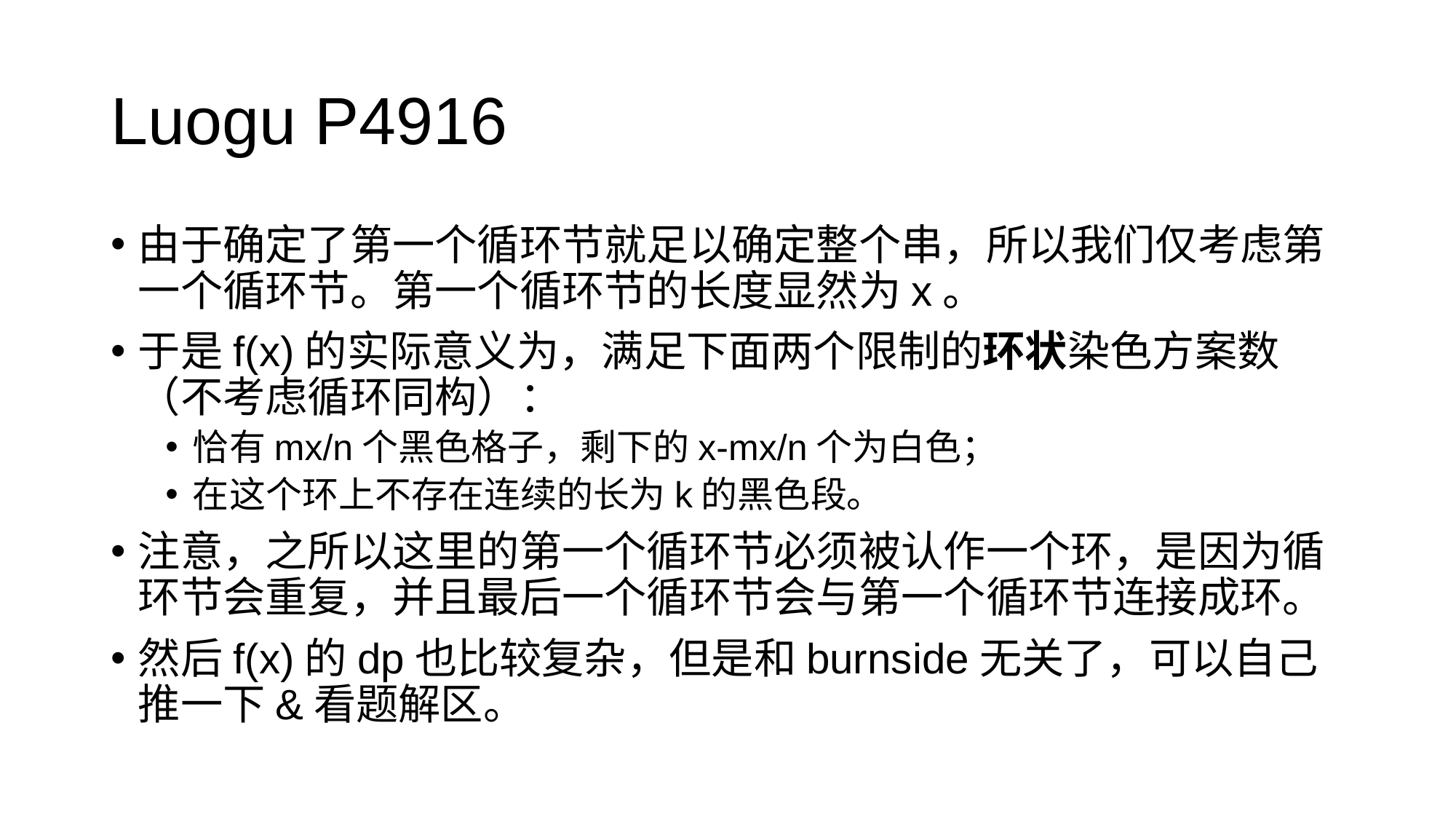

# Luogu P4916
由于确定了第一个循环节就足以确定整个串，所以我们仅考虑第一个循环节。第一个循环节的长度显然为x。
于是f(x)的实际意义为，满足下面两个限制的环状染色方案数（不考虑循环同构）：
恰有mx/n个黑色格子，剩下的x-mx/n个为白色；
在这个环上不存在连续的长为k的黑色段。
注意，之所以这里的第一个循环节必须被认作一个环，是因为循环节会重复，并且最后一个循环节会与第一个循环节连接成环。
然后f(x)的dp也比较复杂，但是和burnside无关了，可以自己推一下&看题解区。